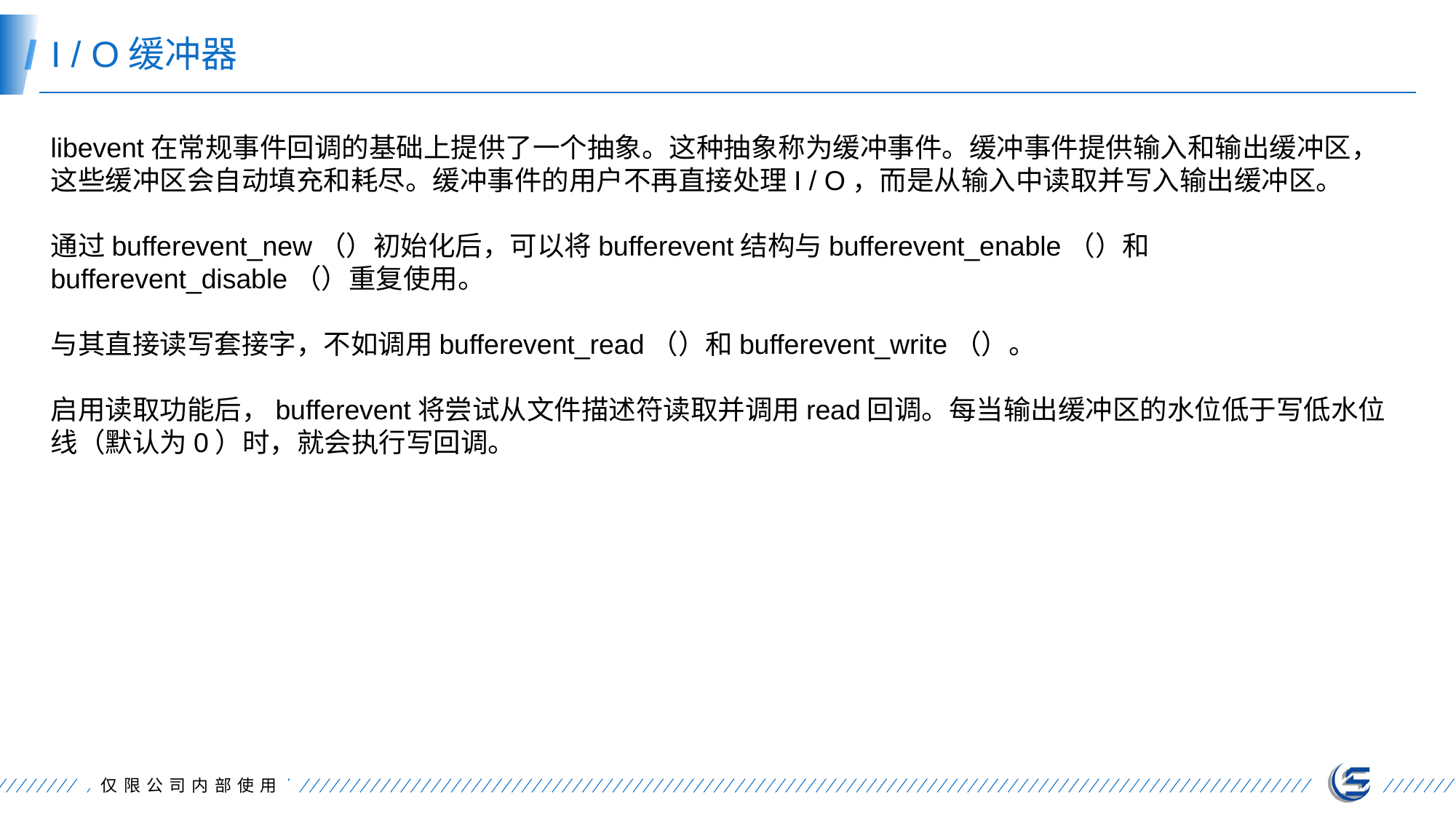

I / O缓冲器

libevent在常规事件回调的基础上提供了一个抽象。这种抽象称为缓冲事件。缓冲事件提供输入和输出缓冲区，这些缓冲区会自动填充和耗尽。缓冲事件的用户不再直接处理I / O，而是从输入中读取并写入输出缓冲区。

通过bufferevent_new（）初始化后，可以将bufferevent结构与bufferevent_enable（）和bufferevent_disable（）重复使用。

与其直接读写套接字，不如调用bufferevent_read（）和bufferevent_write（）。

启用读取功能后，bufferevent将尝试从文件描述符读取并调用read回调。每当输出缓冲区的水位低于写低水位线（默认为0）时，就会执行写回调。